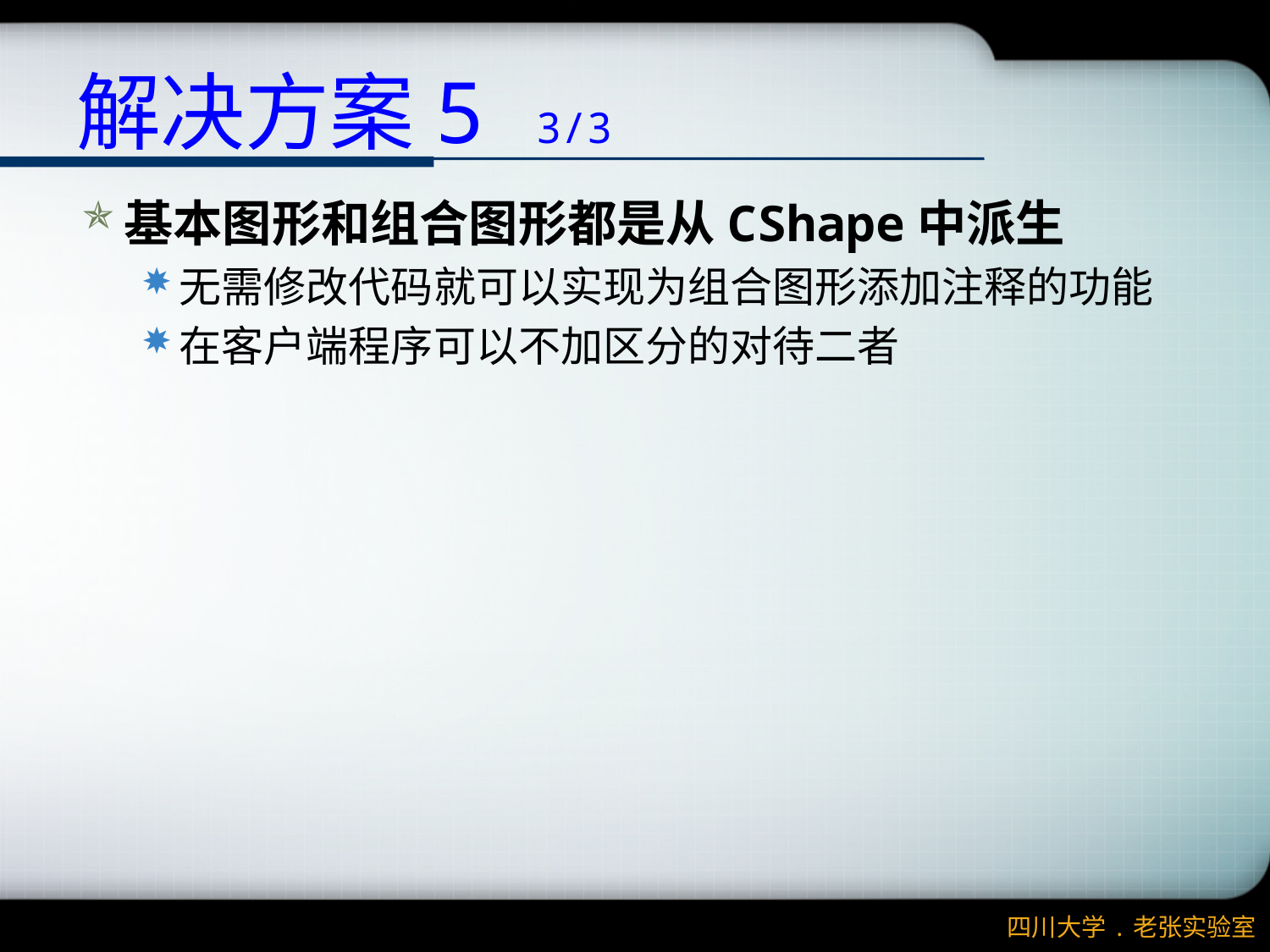

# 解决方案5 3/3
基本图形和组合图形都是从CShape中派生
无需修改代码就可以实现为组合图形添加注释的功能
在客户端程序可以不加区分的对待二者